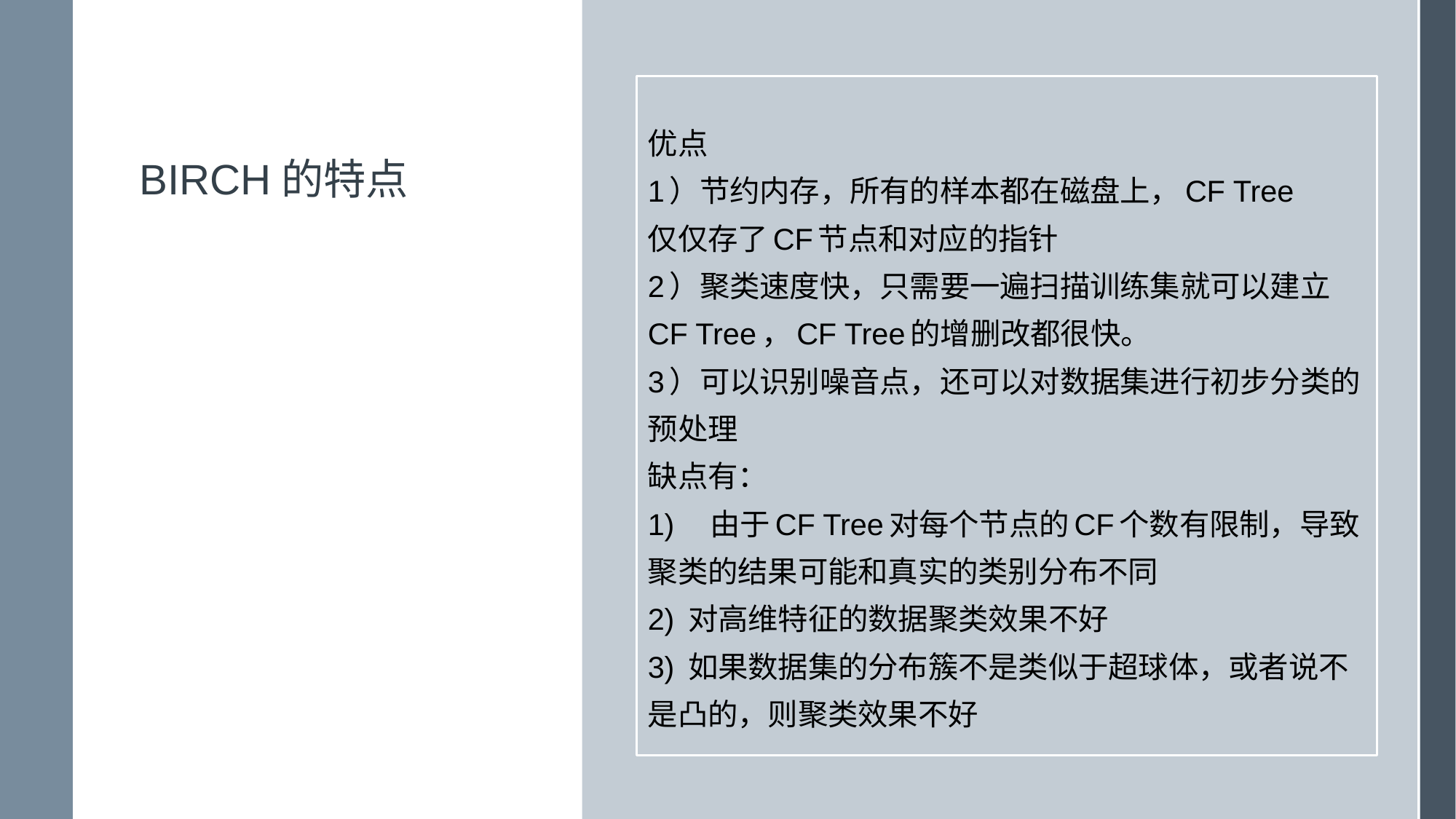

# BIRCH的特点

优点
1）节约内存，所有的样本都在磁盘上，CF Tree
仅仅存了CF节点和对应的指针
2）聚类速度快，只需要一遍扫描训练集就可以建立
CF Tree，CF Tree的增删改都很快。
3）可以识别噪音点，还可以对数据集进行初步分类的
预处理
缺点有：
由于CF Tree对每个节点的CF个数有限制，导致
聚类的结果可能和真实的类别分布不同
2) 对高维特征的数据聚类效果不好
3) 如果数据集的分布簇不是类似于超球体，或者说不
是凸的，则聚类效果不好